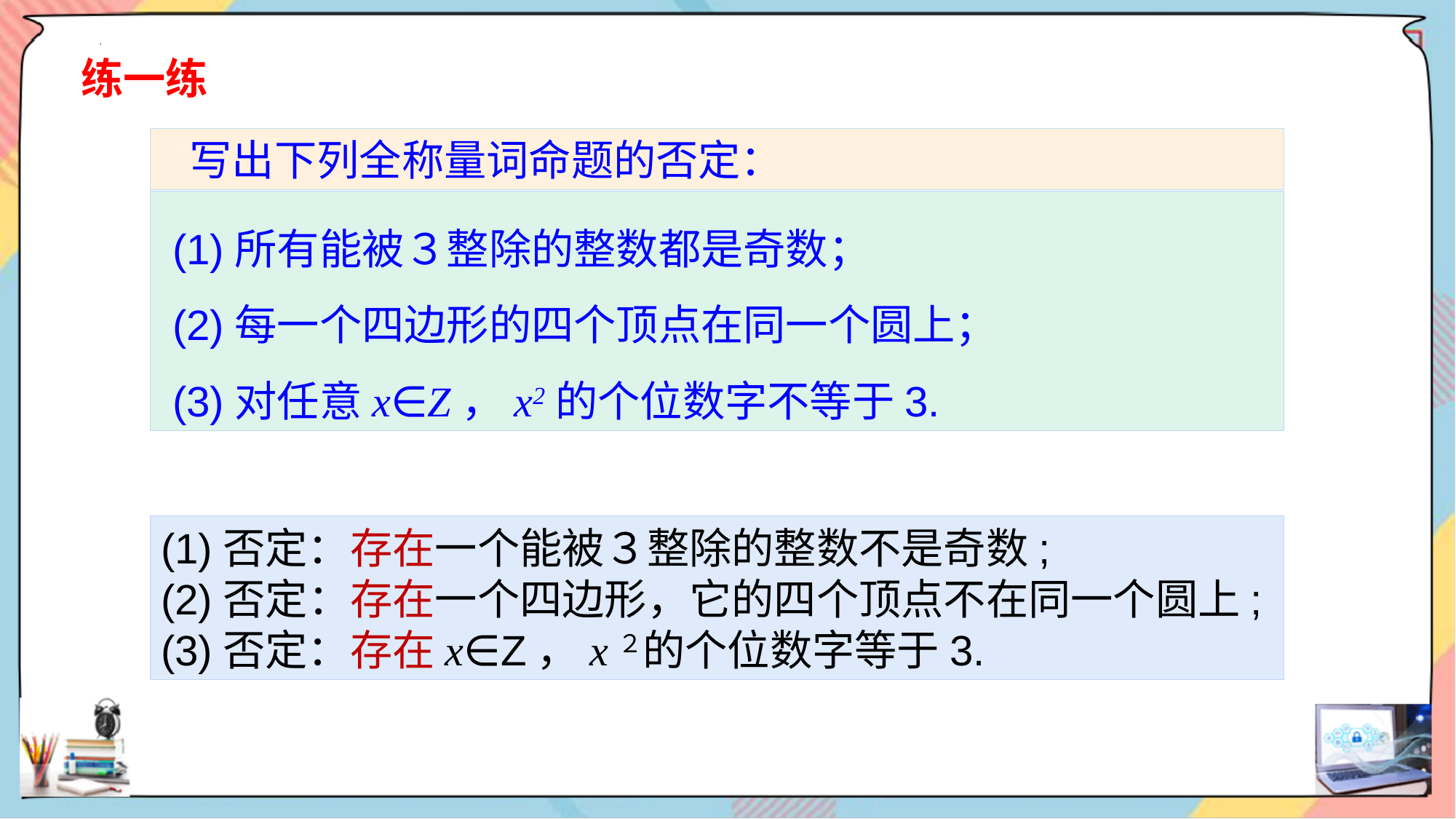

练一练
  写出下列全称量词命题的否定：
 (1)所有能被３整除的整数都是奇数；
 (2)每一个四边形的四个顶点在同一个圆上；
 (3)对任意x∈Z，x2的个位数字不等于3.
(1)否定：存在一个能被３整除的整数不是奇数;
(2)否定：存在一个四边形，它的四个顶点不在同一个圆上;
(3)否定：存在x∈Z，x２的个位数字等于3.